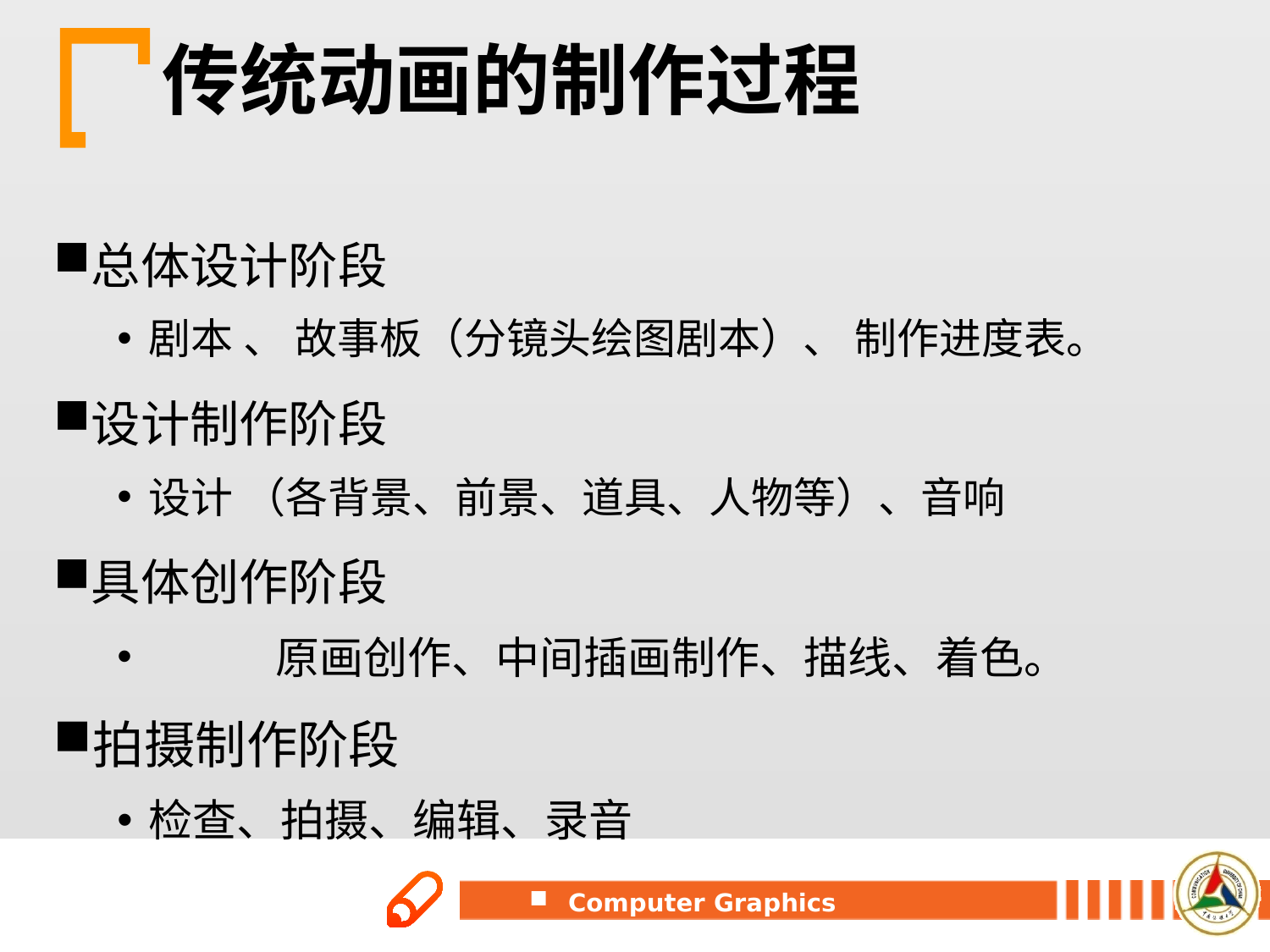

# 传统动画的制作过程
总体设计阶段
剧本 、 故事板（分镜头绘图剧本）、 制作进度表。
设计制作阶段
设计 （各背景、前景、道具、人物等）、音响
具体创作阶段
	原画创作、中间插画制作、描线、着色。
拍摄制作阶段
检查、拍摄、编辑、录音